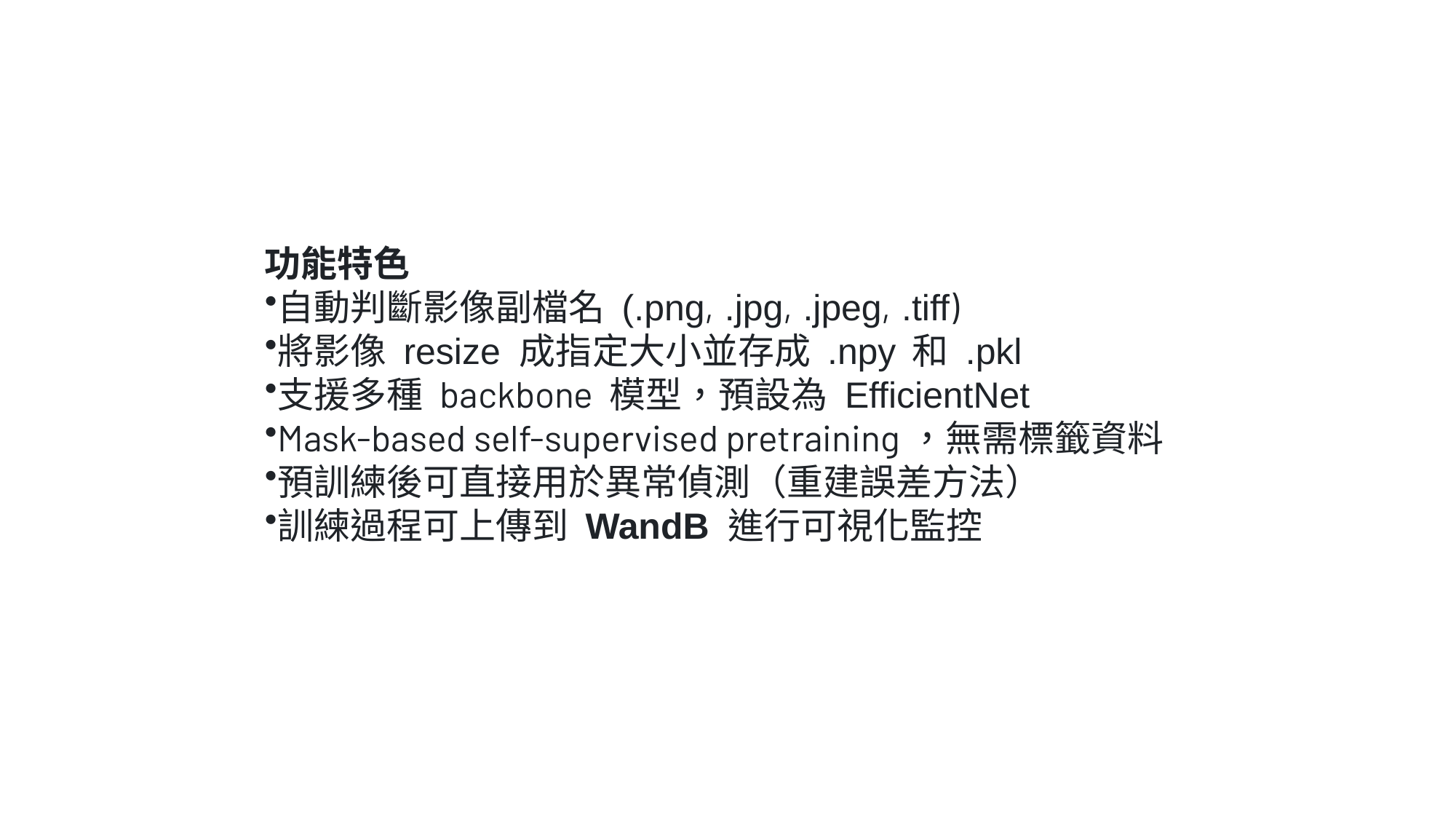

功能特色
自動判斷影像副檔名 (.png, .jpg, .jpeg, .tiff)
將影像 resize 成指定大小並存成 .npy 和 .pkl
支援多種 backbone 模型，預設為 EfficientNet
Mask-based self-supervised pretraining，無需標籤資料
預訓練後可直接用於異常偵測（重建誤差方法）
訓練過程可上傳到 WandB 進行可視化監控